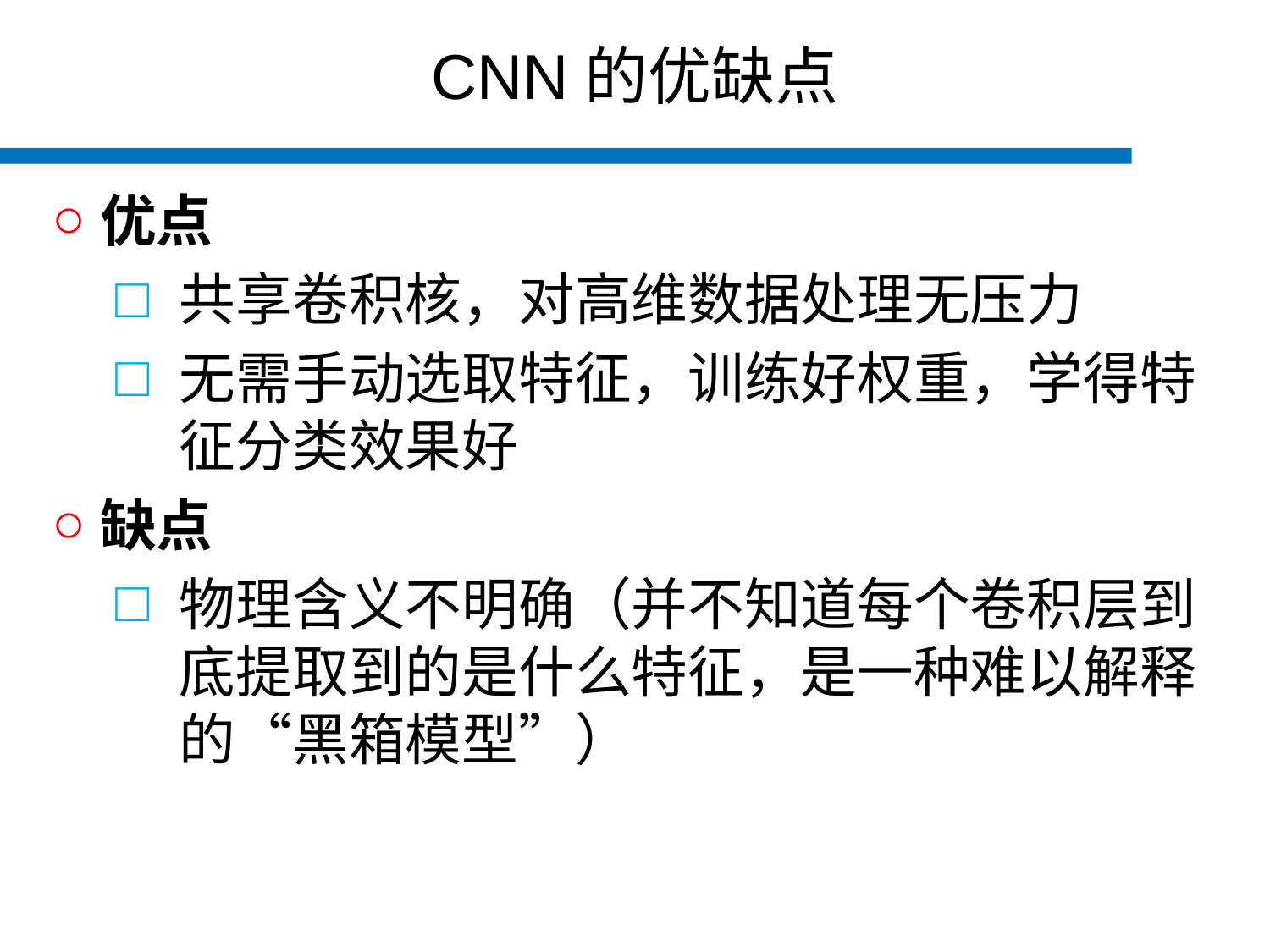

# CNN的优缺点
优点
共享卷积核，对高维数据处理无压力
无需手动选取特征，训练好权重，学得特征分类效果好
缺点
物理含义不明确（并不知道每个卷积层到底提取到的是什么特征，是一种难以解释的“黑箱模型”）